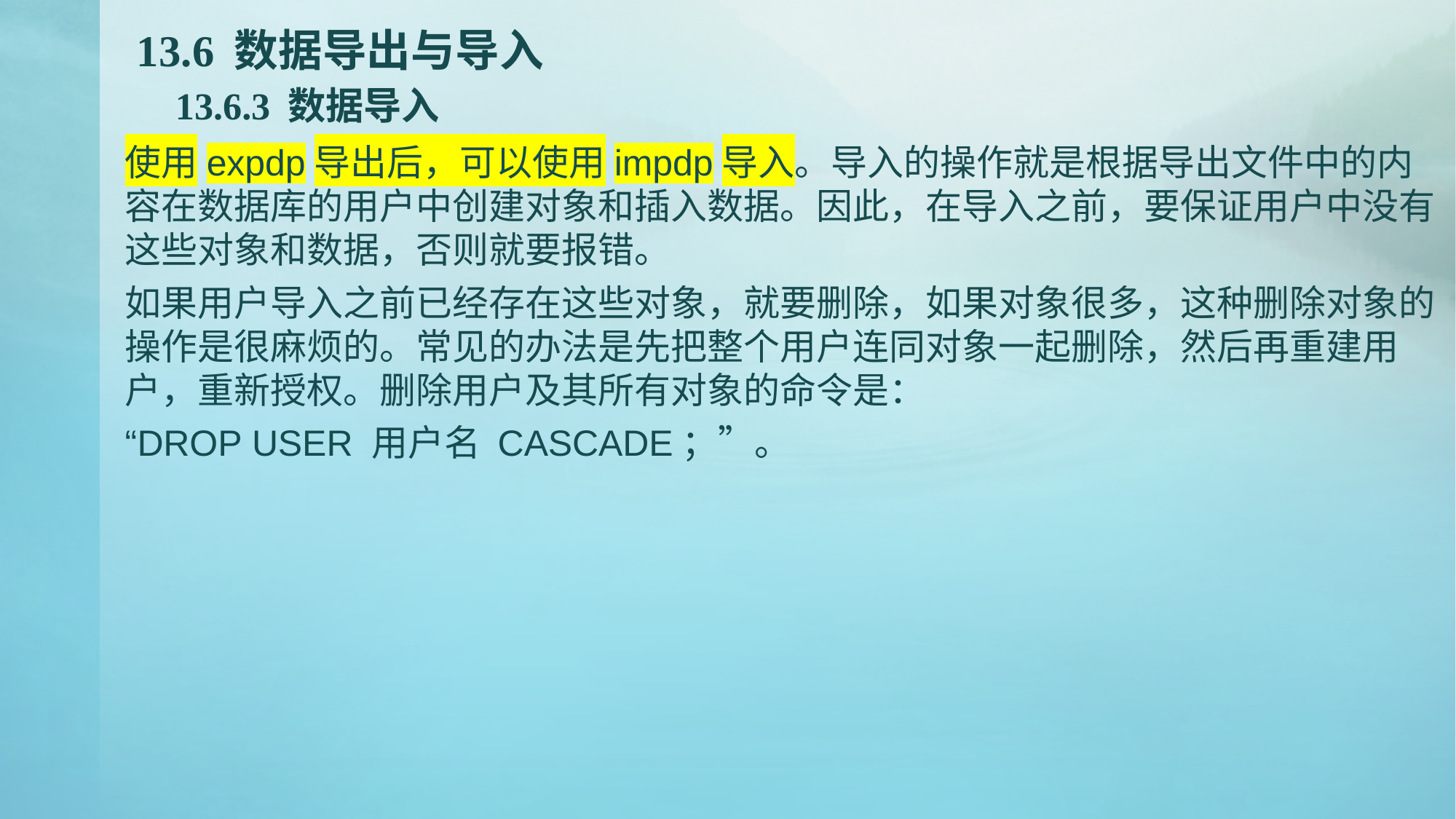

# 13.6 数据导出与导入 13.6.3 数据导入
使用expdp导出后，可以使用impdp导入。导入的操作就是根据导出文件中的内容在数据库的用户中创建对象和插入数据。因此，在导入之前，要保证用户中没有这些对象和数据，否则就要报错。
如果用户导入之前已经存在这些对象，就要删除，如果对象很多，这种删除对象的操作是很麻烦的。常见的办法是先把整个用户连同对象一起删除，然后再重建用户，重新授权。删除用户及其所有对象的命令是：
“DROP USER 用户名 CASCADE；”。